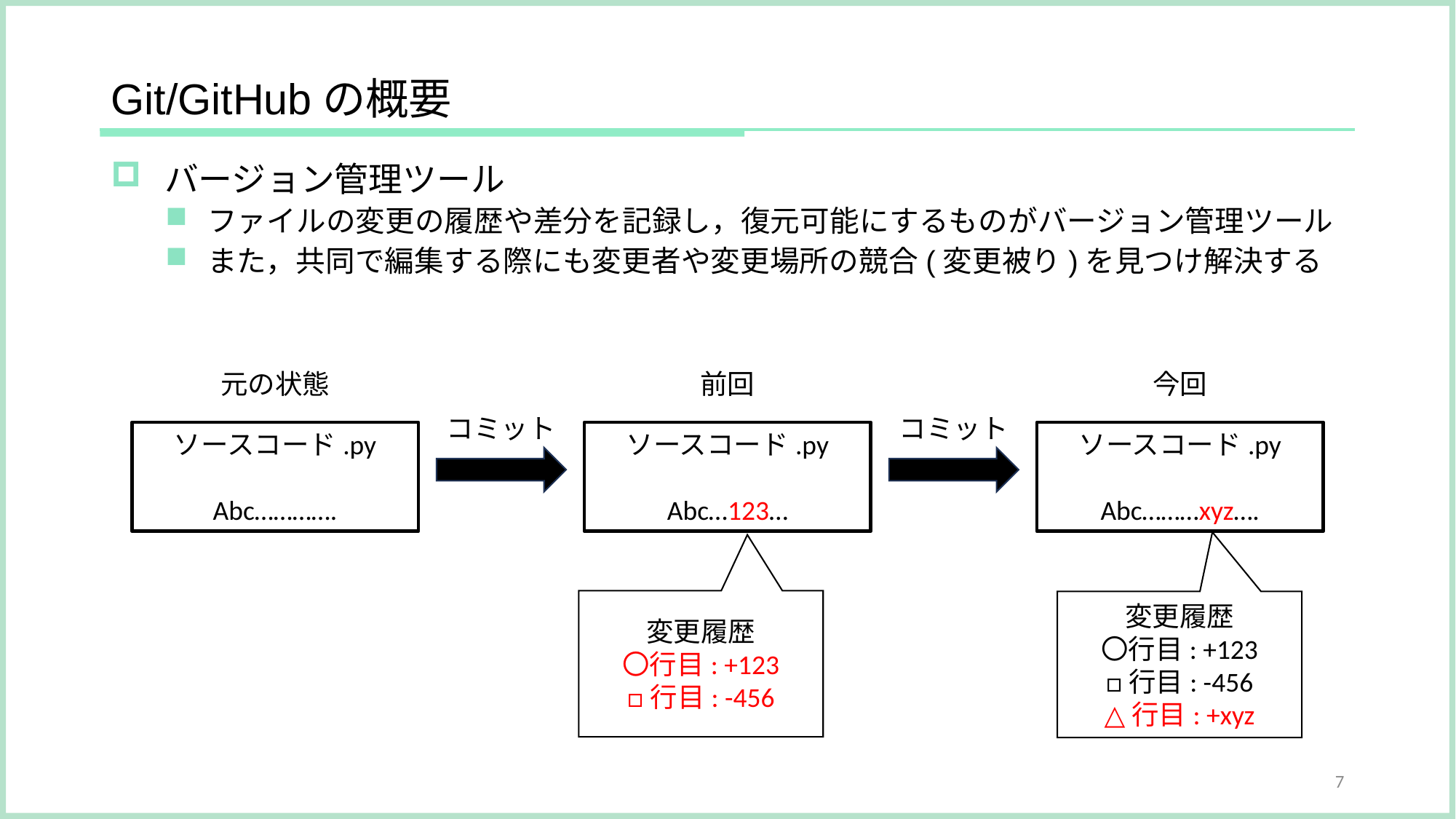

# Git/GitHubの概要
バージョン管理ツール
ファイルの変更の履歴や差分を記録し，復元可能にするものがバージョン管理ツール
また，共同で編集する際にも変更者や変更場所の競合(変更被り)を見つけ解決する
元の状態
前回
今回
コミット
ソースコード.py
Abc………….
ソースコード.py
Abc…123…
ソースコード.py
Abc………xyz….

コミット
変更履歴
〇行目: +123
□行目: -456
変更履歴
〇行目: +123
□行目: -456
△行目: +xyz
7